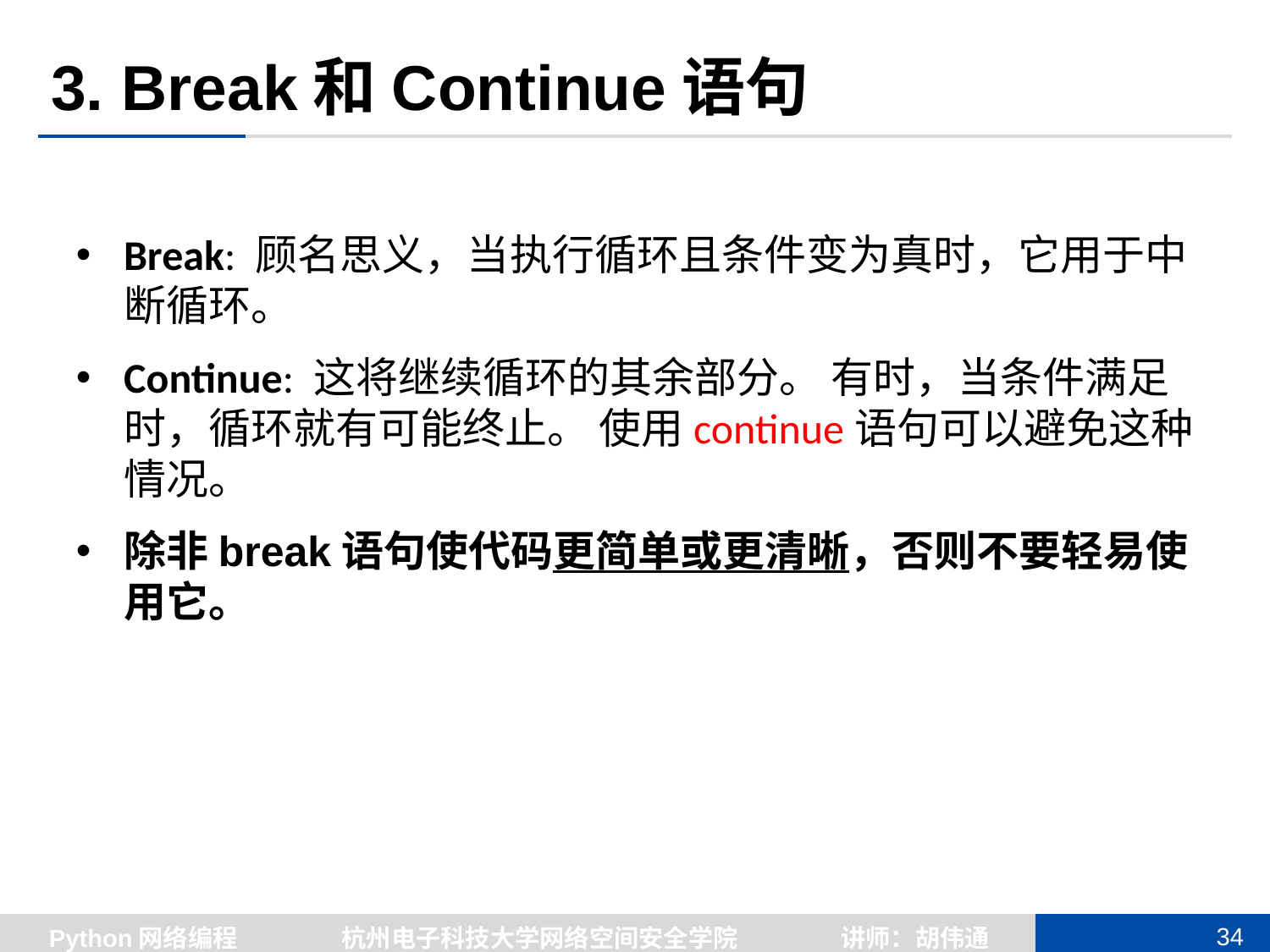

# 3. Break和Continue语句
Break: 顾名思义，当执行循环且条件变为真时，它用于中断循环。
Continue: 这将继续循环的其余部分。 有时，当条件满足时，循环就有可能终止。 使用continue语句可以避免这种情况。
除非break语句使代码更简单或更清晰，否则不要轻易使用它。